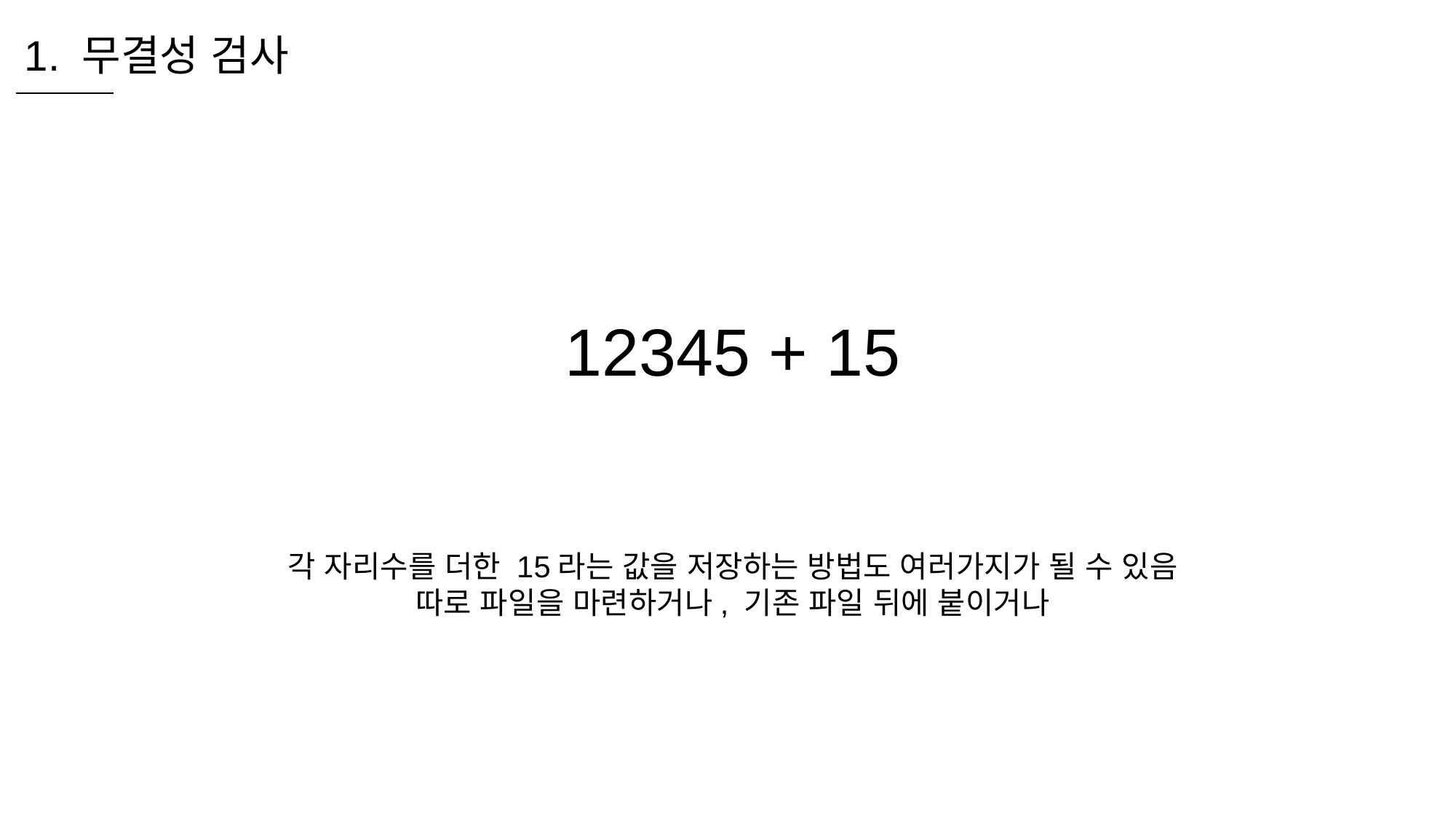

1. 무결성 검사
12345 + 15
각 자리수를 더한 15라는 값을 저장하는 방법도 여러가지가 될 수 있음
따로 파일을 마련하거나, 기존 파일 뒤에 붙이거나